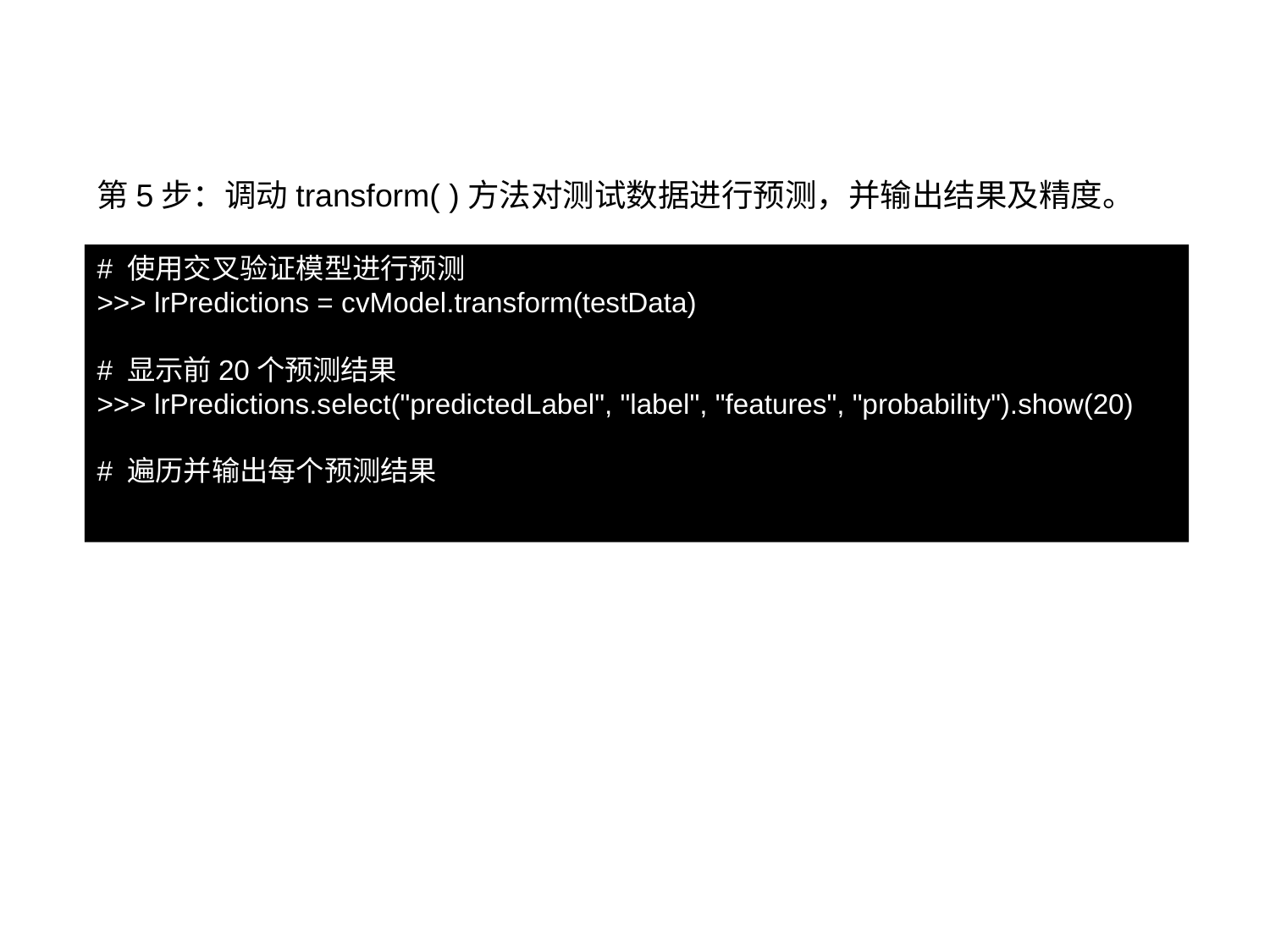

9.11.2 用交叉验证选择模型
第5步：调动transform( )方法对测试数据进行预测，并输出结果及精度。
# 使用交叉验证模型进行预测
>>> lrPredictions = cvModel.transform(testData)

# 显示前20个预测结果
>>> lrPredictions.select("predictedLabel", "label", "features", "probability").show(20)

# 遍历并输出每个预测结果